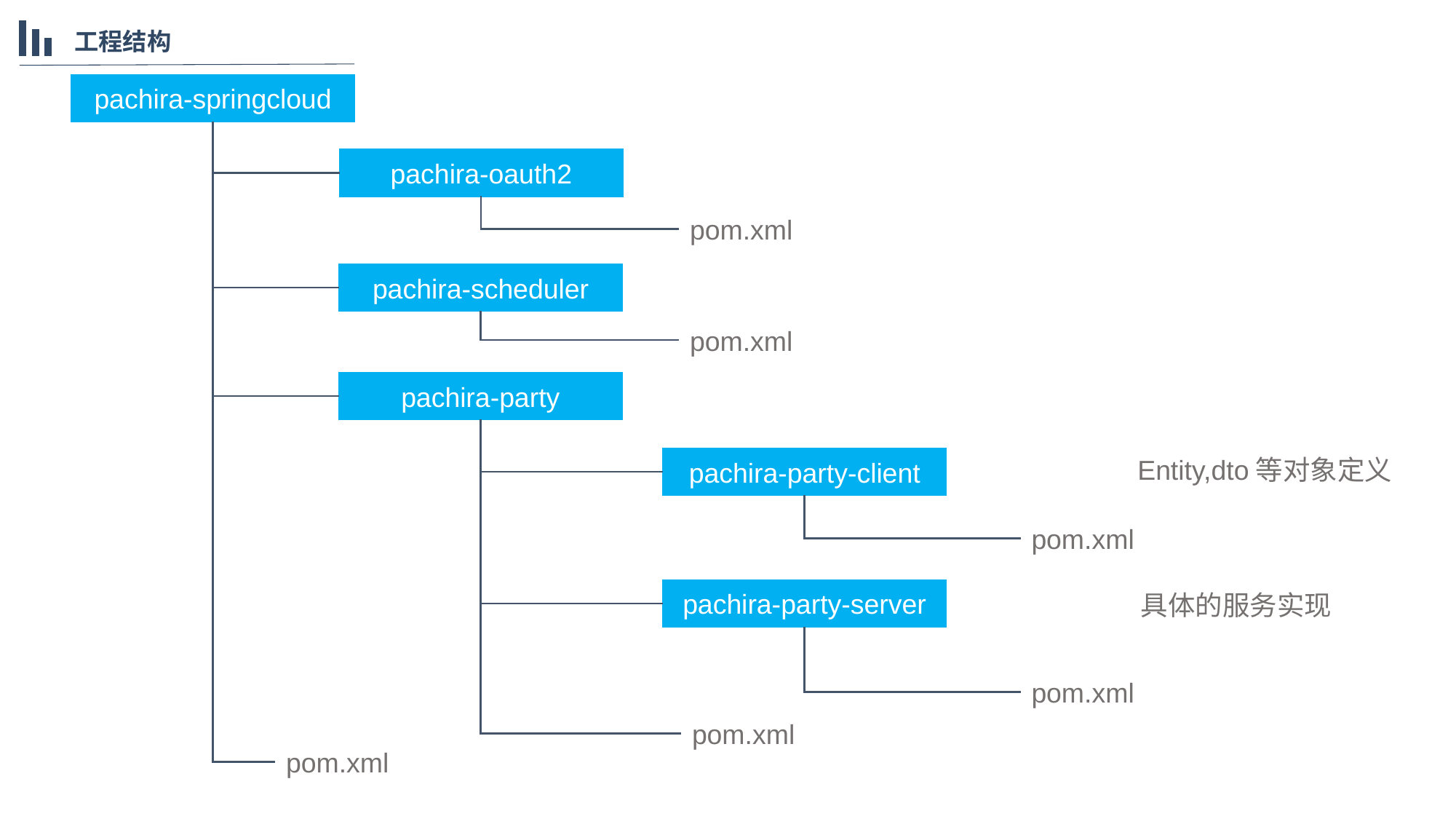

工程结构

pachira-springcloud
pachira-oauth2
pom.xml
pachira-scheduler
pom.xml
pachira-party
Entity,dto等对象定义
pachira-party-client
pom.xml
pachira-party-server
具体的服务实现
pom.xml
pom.xml
pom.xml